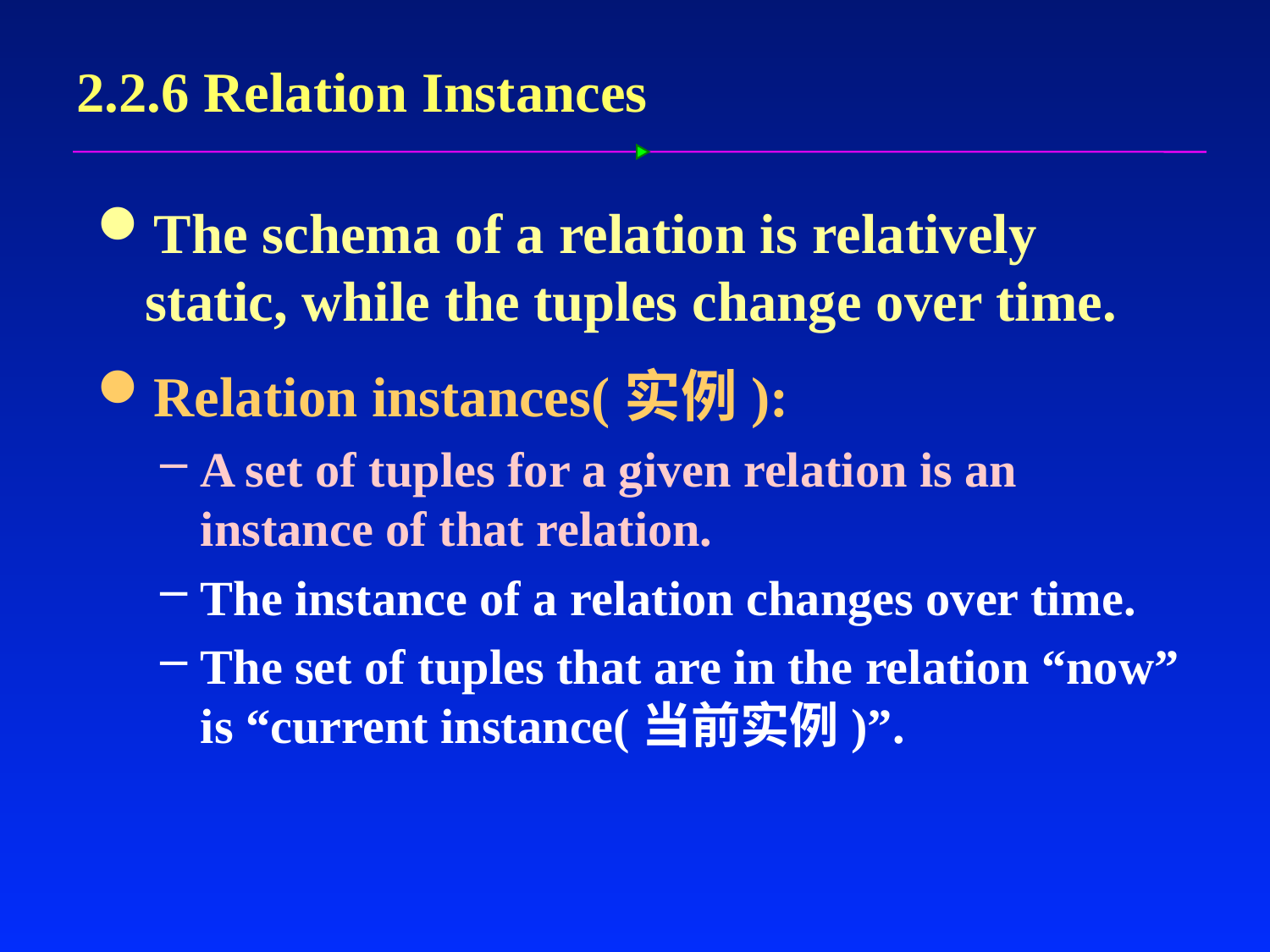

# 2.2.6 Relation Instances

The schema of a relation is relatively static, while the tuples change over time.
Relation instances(实例):
A set of tuples for a given relation is an instance of that relation.
The instance of a relation changes over time.
The set of tuples that are in the relation “now” is “current instance(当前实例)”.